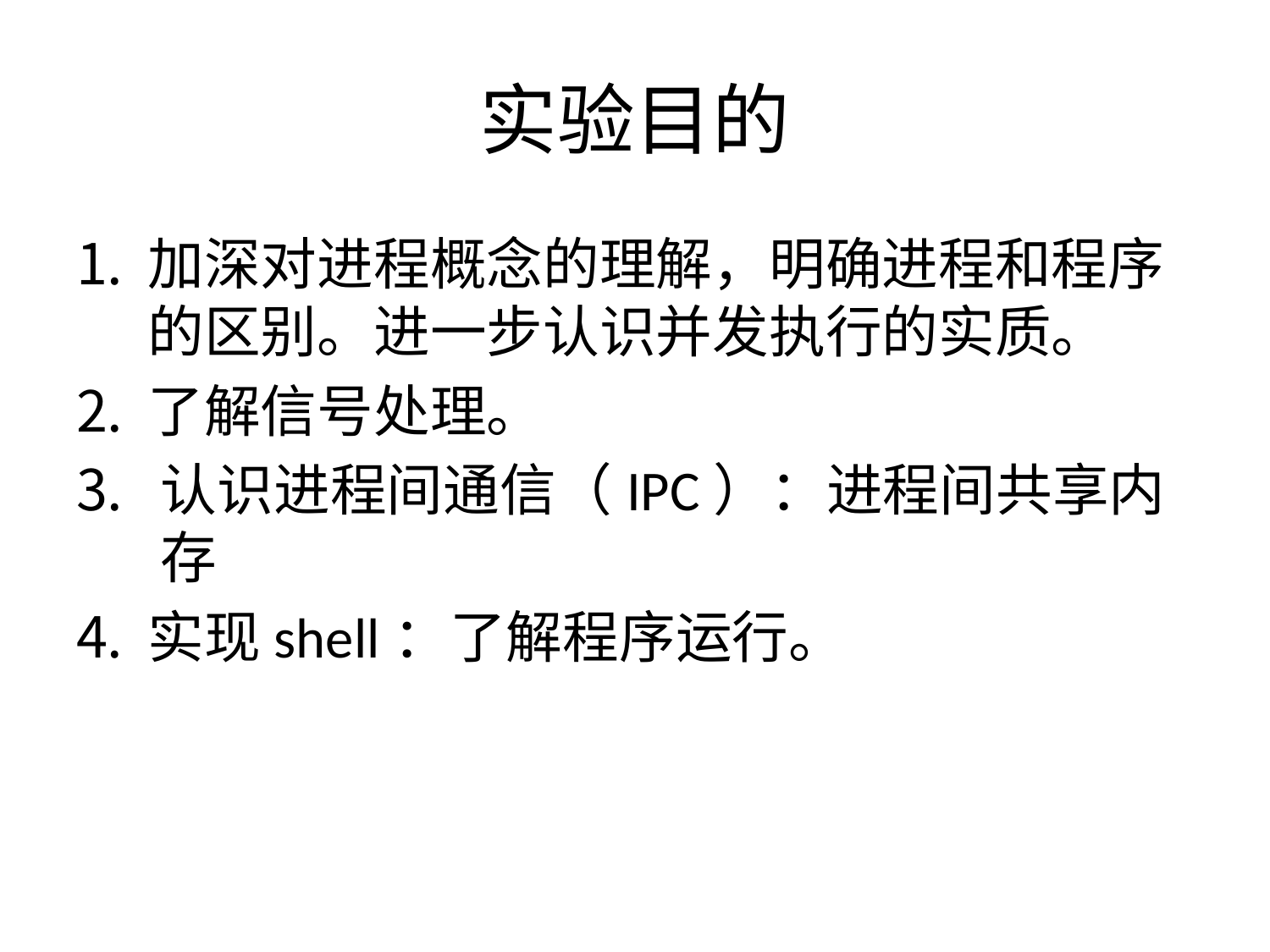

# 实验目的
加深对进程概念的理解，明确进程和程序的区别。进一步认识并发执行的实质。
了解信号处理。
认识进程间通信（IPC）：进程间共享内存
实现shell：了解程序运行。